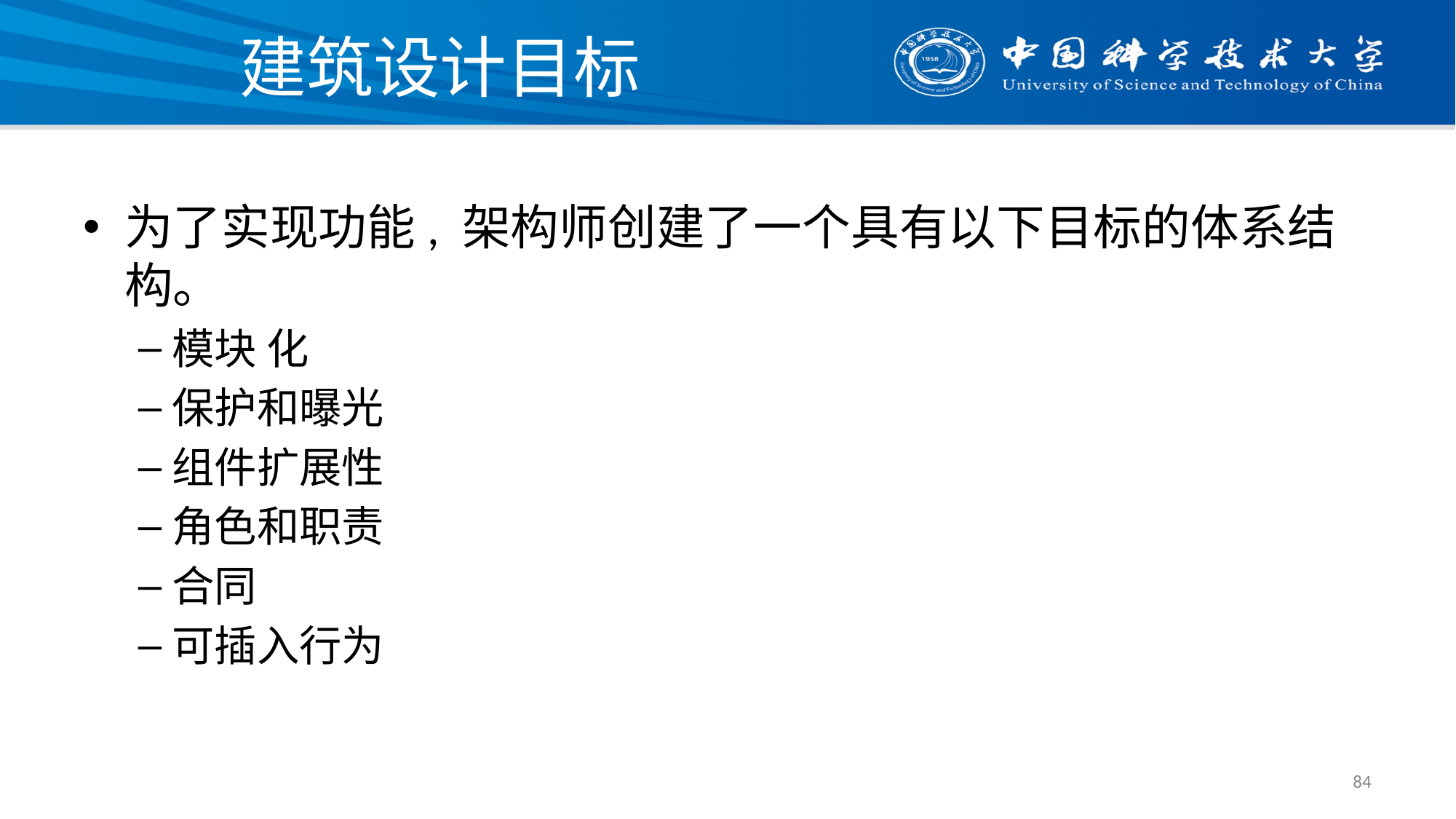

# 建筑设计目标
为了实现功能, 架构师创建了一个具有以下目标的体系结构。
模块 化
保护和曝光
组件扩展性
角色和职责
合同
可插入行为
84